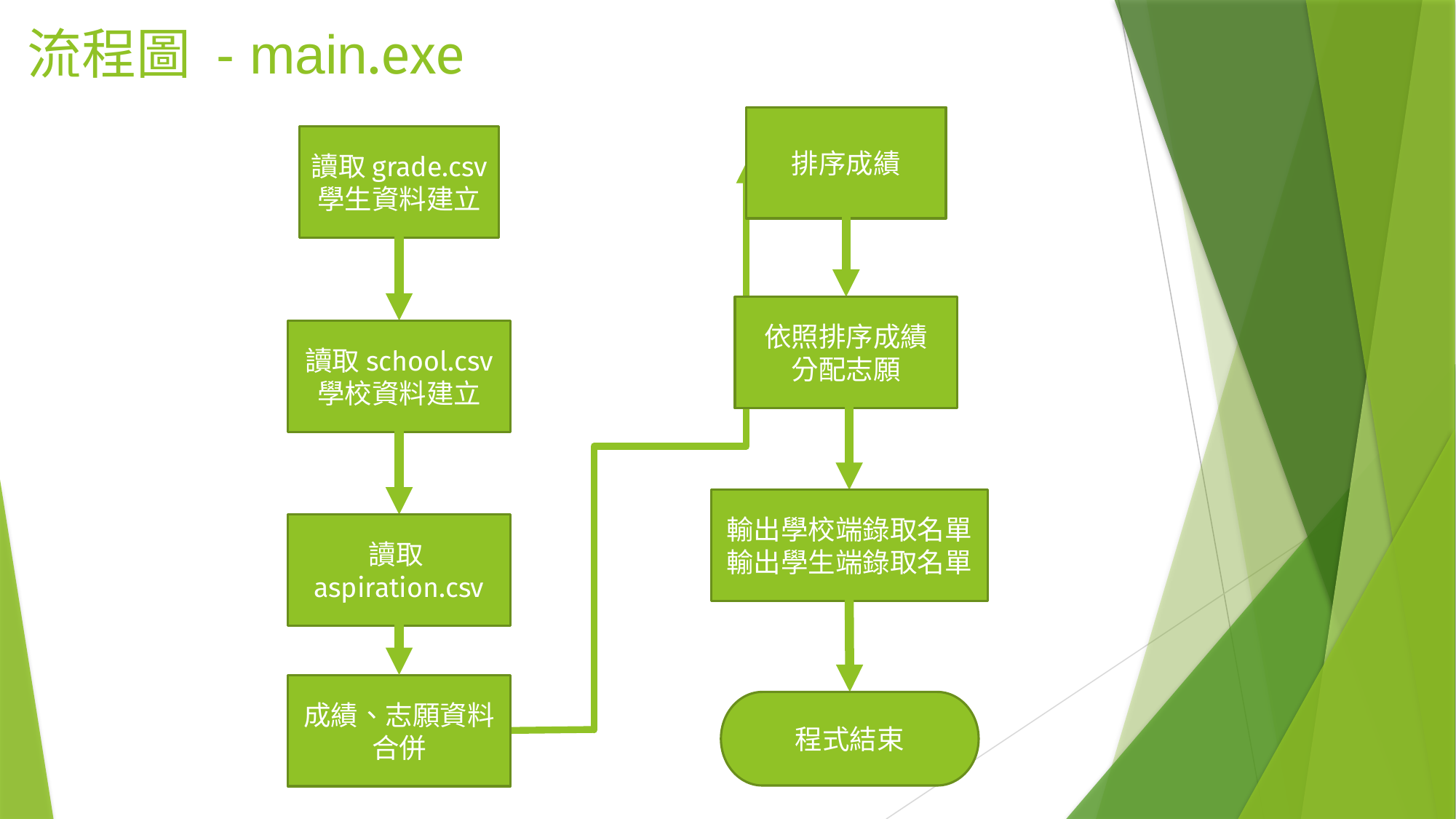

# 流程圖 - main.exe
排序成績
讀取grade.csv
學生資料建立
依照排序成績
分配志願
讀取school.csv
學校資料建立
輸出學校端錄取名單
輸出學生端錄取名單
讀取aspiration.csv
成績、志願資料合併
程式結束